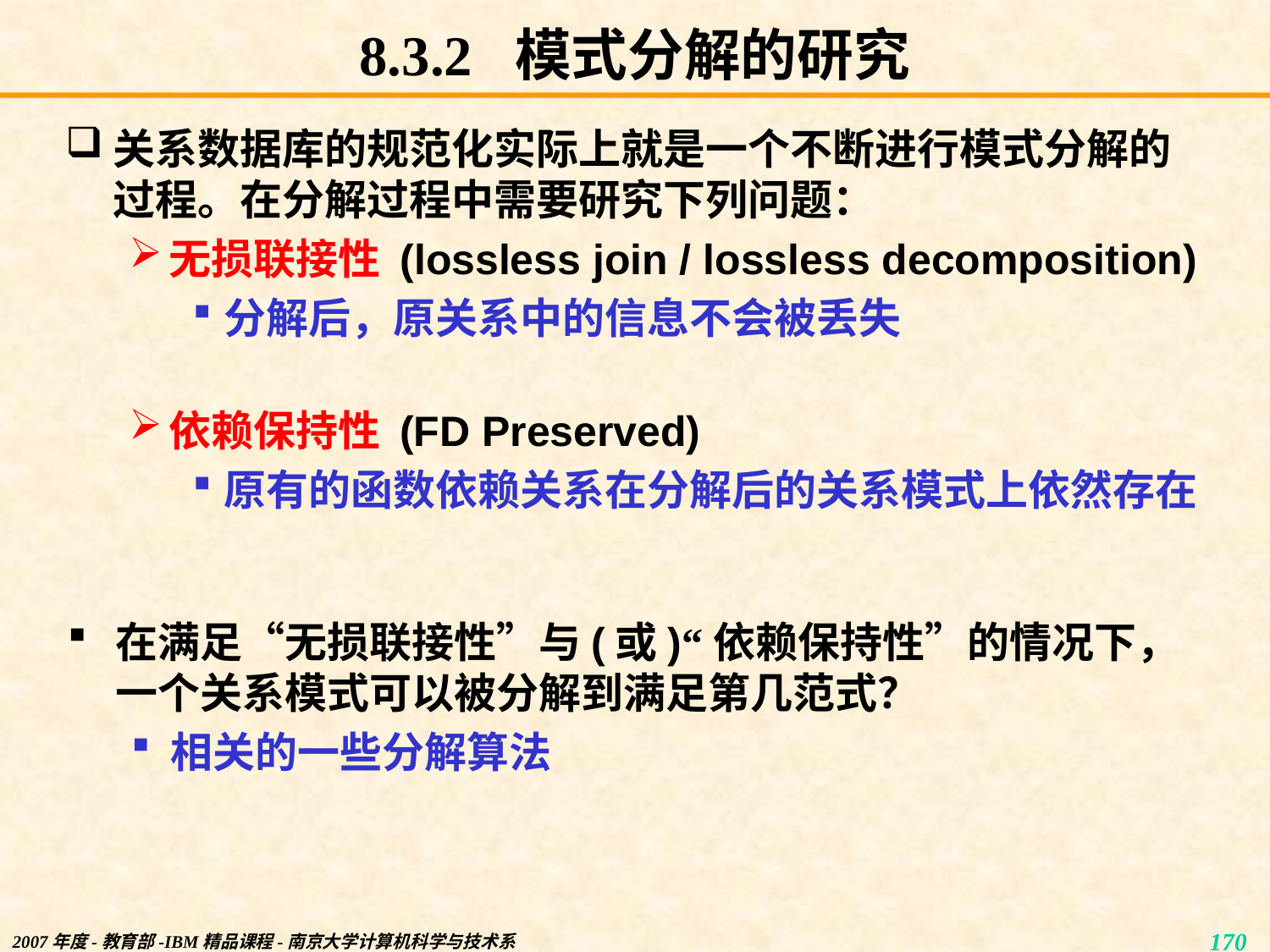

# 8.3.2  模式分解的研究
关系数据库的规范化实际上就是一个不断进行模式分解的过程。在分解过程中需要研究下列问题：
无损联接性 (lossless join / lossless decomposition)
分解后，原关系中的信息不会被丢失

依赖保持性 (FD Preserved)
原有的函数依赖关系在分解后的关系模式上依然存在
在满足“无损联接性”与(或)“依赖保持性”的情况下，一个关系模式可以被分解到满足第几范式？
相关的一些分解算法
170
2007年度-教育部-IBM精品课程-南京大学计算机科学与技术系